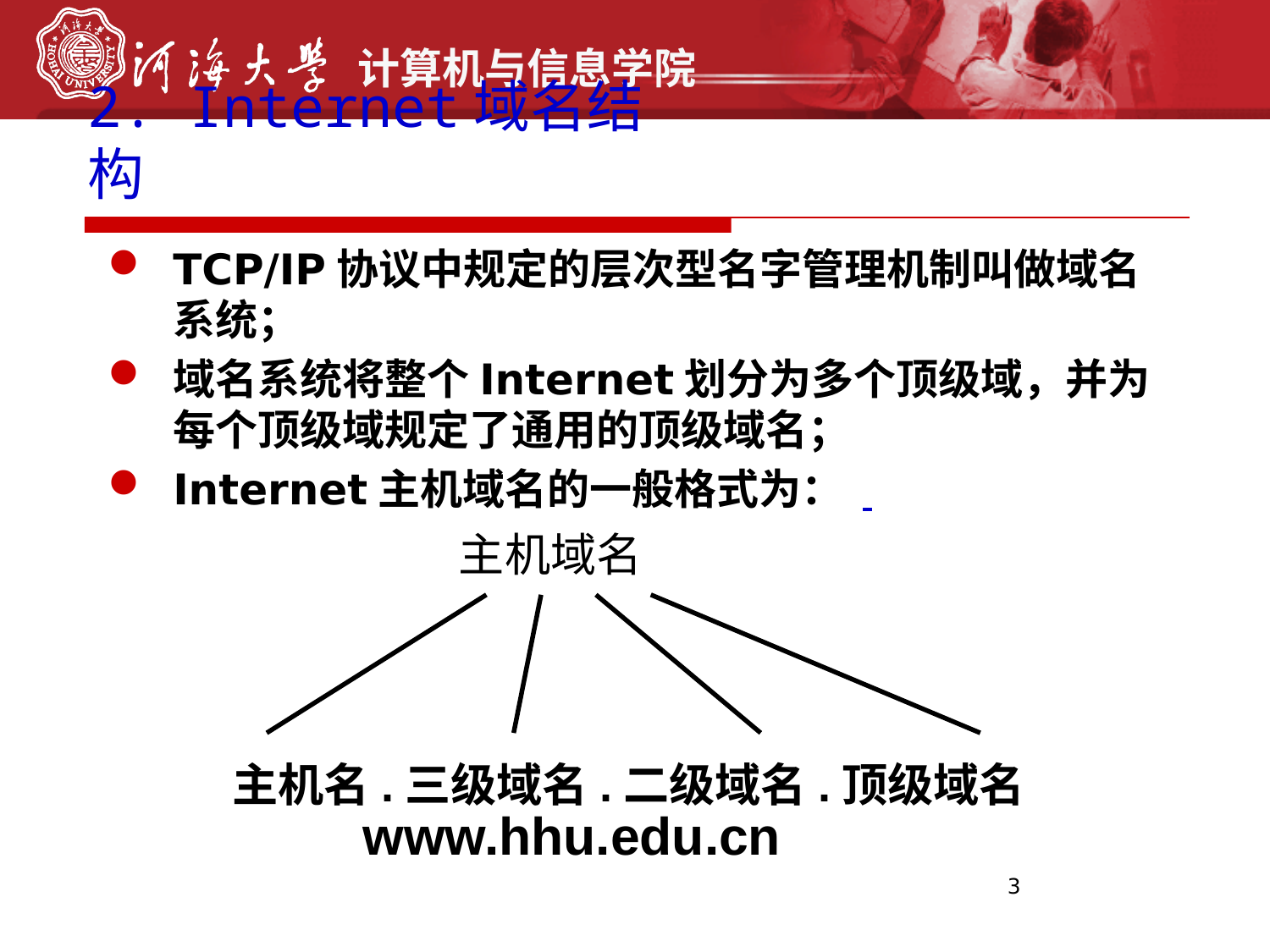

# 2. Internet域名结构
TCP/IP协议中规定的层次型名字管理机制叫做域名系统；
域名系统将整个Internet划分为多个顶级域，并为每个顶级域规定了通用的顶级域名；
Internet主机域名的一般格式为：

主机域名

主机名.三级域名.二级域名.顶级域名
www.hhu.edu.cn
3